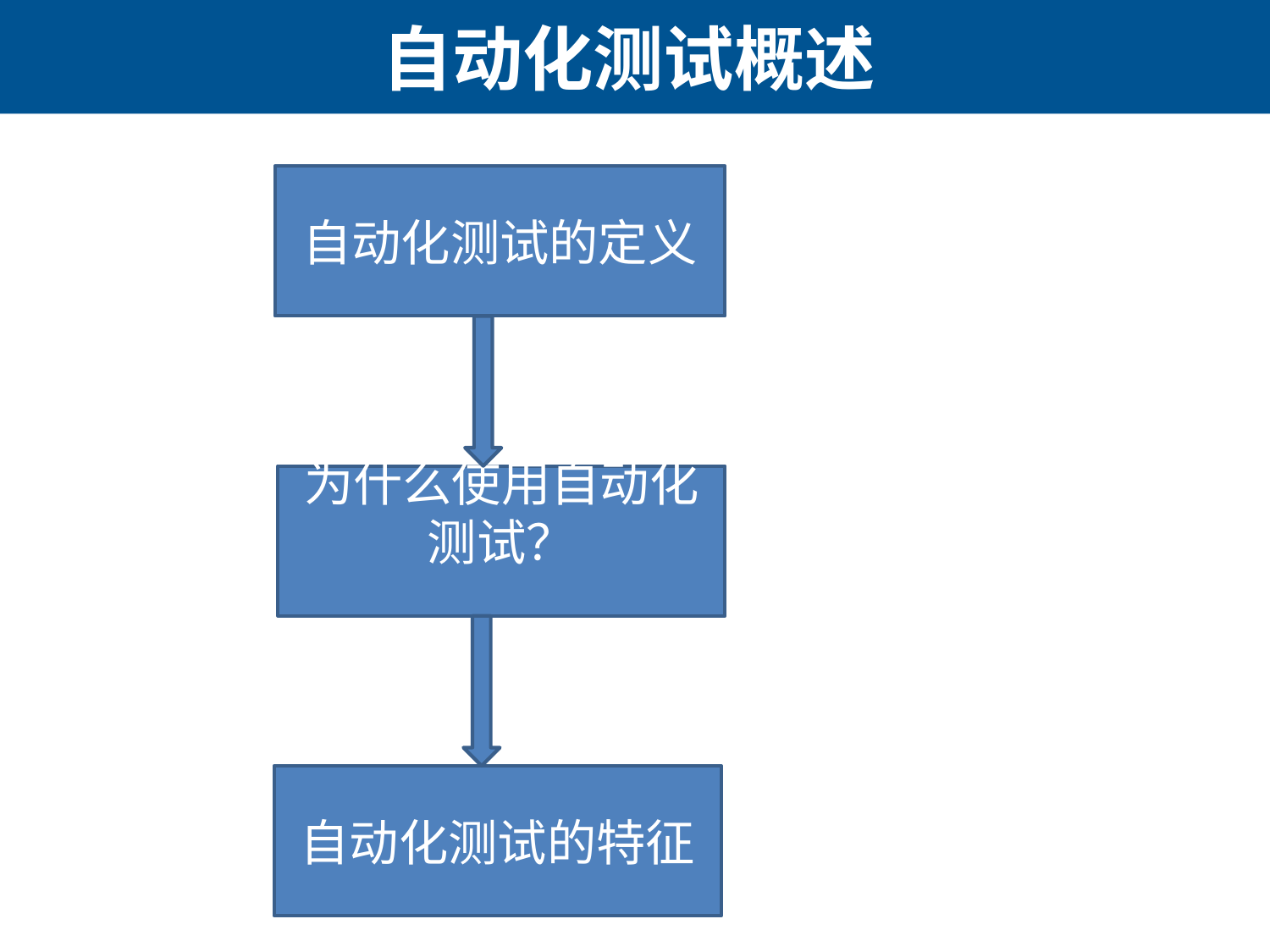

# 自动化测试概述
自动化测试的定义

为什么使用自动化测试？

自动化测试的特征